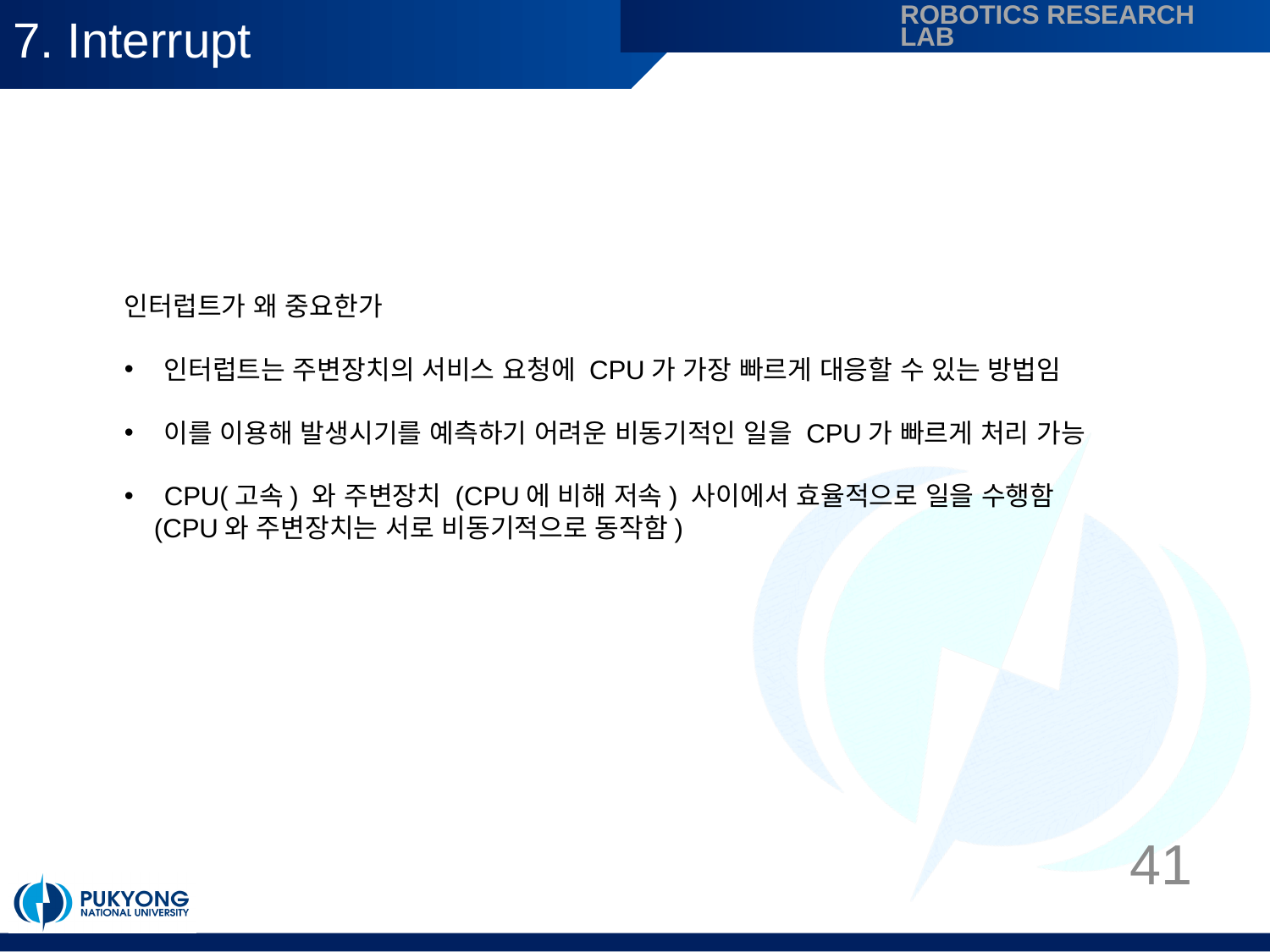

# 7. Interrupt
인터럽트가 왜 중요한가

인터럽트는 주변장치의 서비스 요청에 CPU가 가장 빠르게 대응할 수 있는 방법임

이를 이용해 발생시기를 예측하기 어려운 비동기적인 일을 CPU가 빠르게 처리 가능

CPU(고속) 와 주변장치 (CPU에 비해 저속) 사이에서 효율적으로 일을 수행함
    (CPU와 주변장치는 서로 비동기적으로 동작함)
41